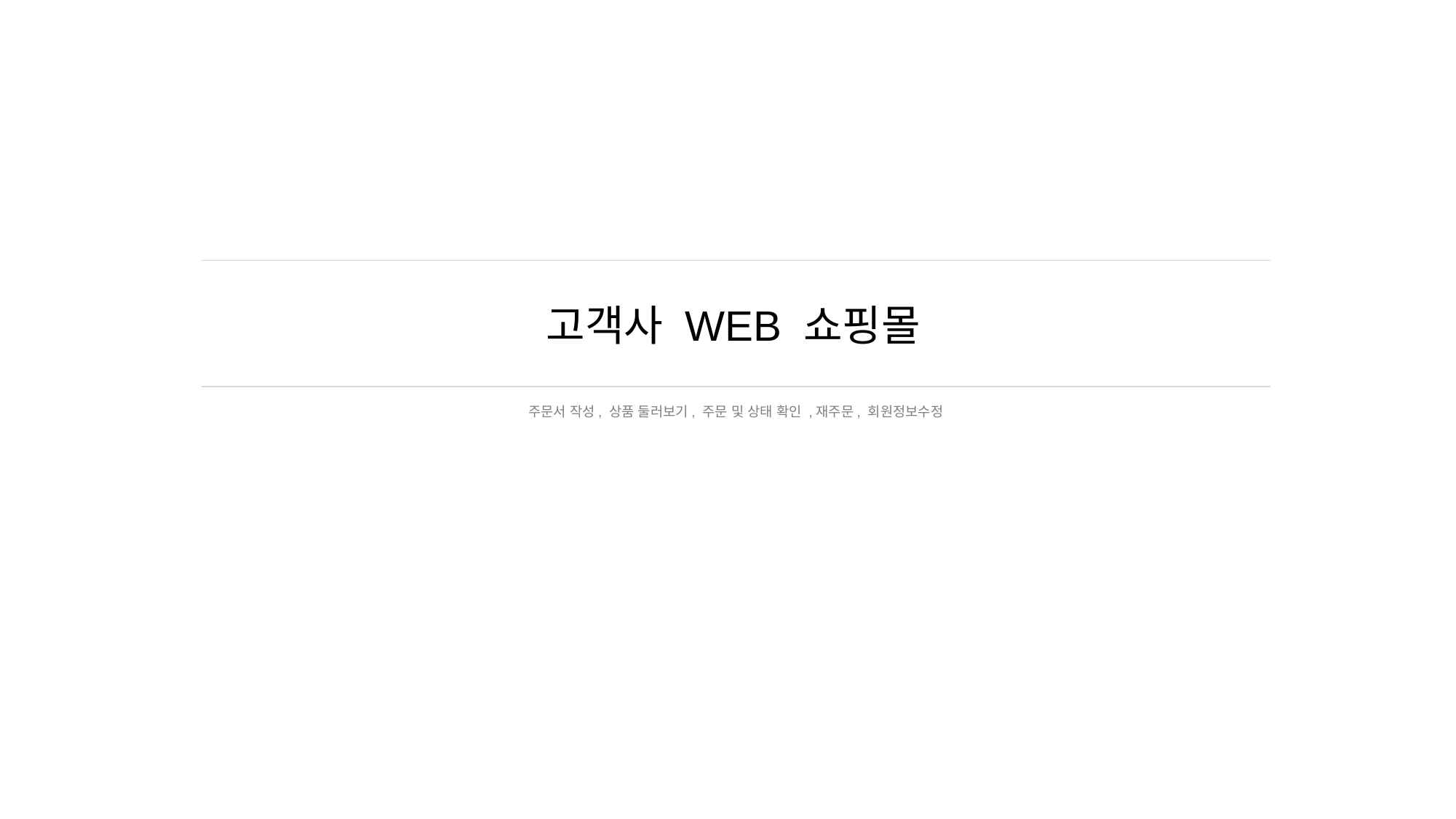

# 고객사 WEB 쇼핑몰
주문서 작성, 상품 둘러보기, 주문 및 상태 확인 ,재주문, 회원정보수정